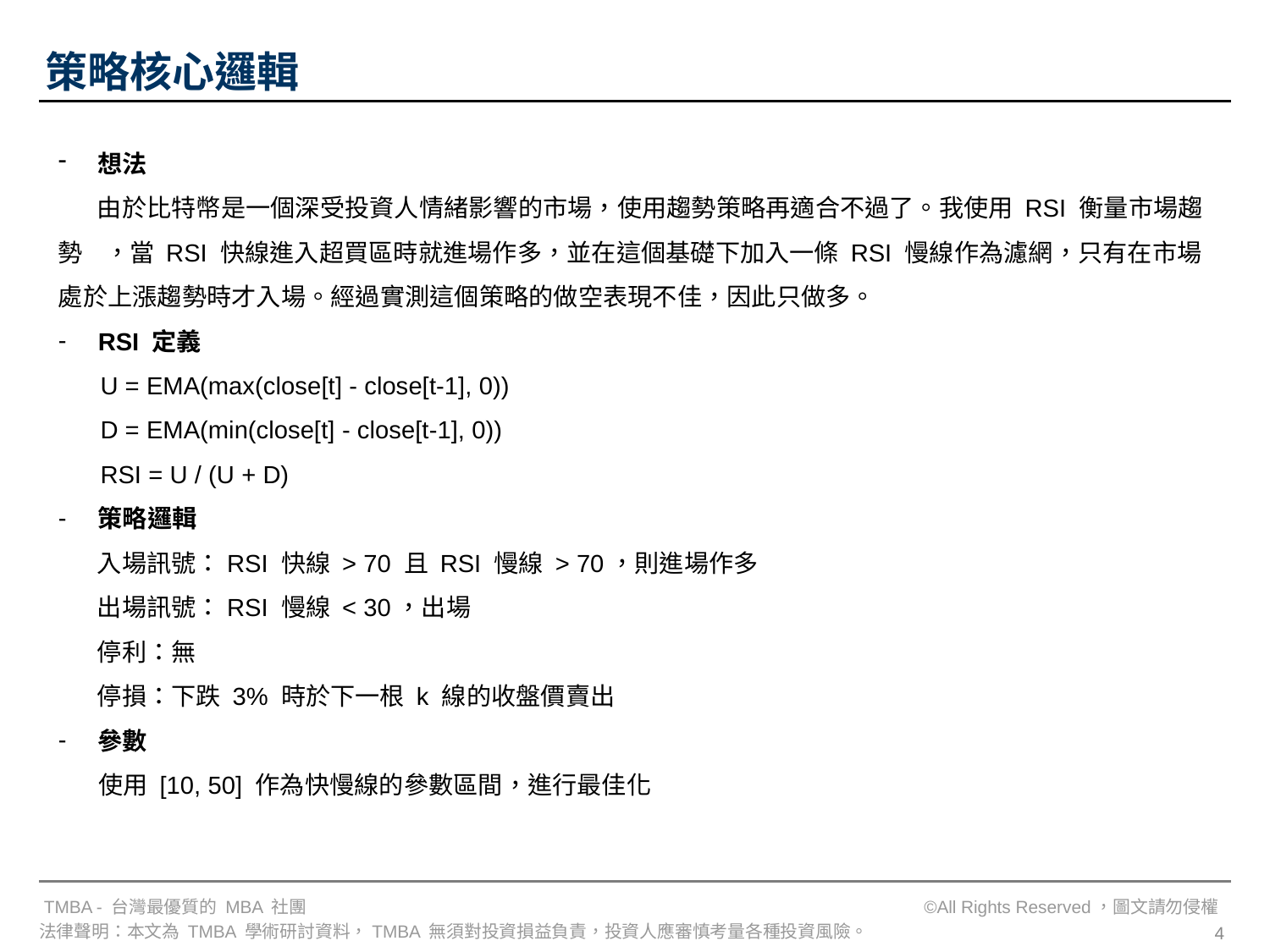

# 策略核心邏輯
想法
      由於比特幣是一個深受投資人情緒影響的市場，使用趨勢策略再適合不過了。我使用 RSI 衡量市場趨勢    ，當 RSI 快線進入超買區時就進場作多，並在這個基礎下加入一條 RSI 慢線作為濾網，只有在市場處於上漲趨勢時才入場。經過實測這個策略的做空表現不佳，因此只做多。
RSI 定義
      U = EMA(max(close[t] - close[t-1], 0))
      D = EMA(min(close[t] - close[t-1], 0))
      RSI = U / (U + D)
策略邏輯
      入場訊號：RSI 快線 > 70 且 RSI 慢線 > 70，則進場作多
      出場訊號：RSI 慢線 < 30，出場
      停利：無
      停損：下跌 3% 時於下一根 k 線的收盤價賣出
參數
      使用 [10, 50] 作為快慢線的參數區間，進行最佳化
4